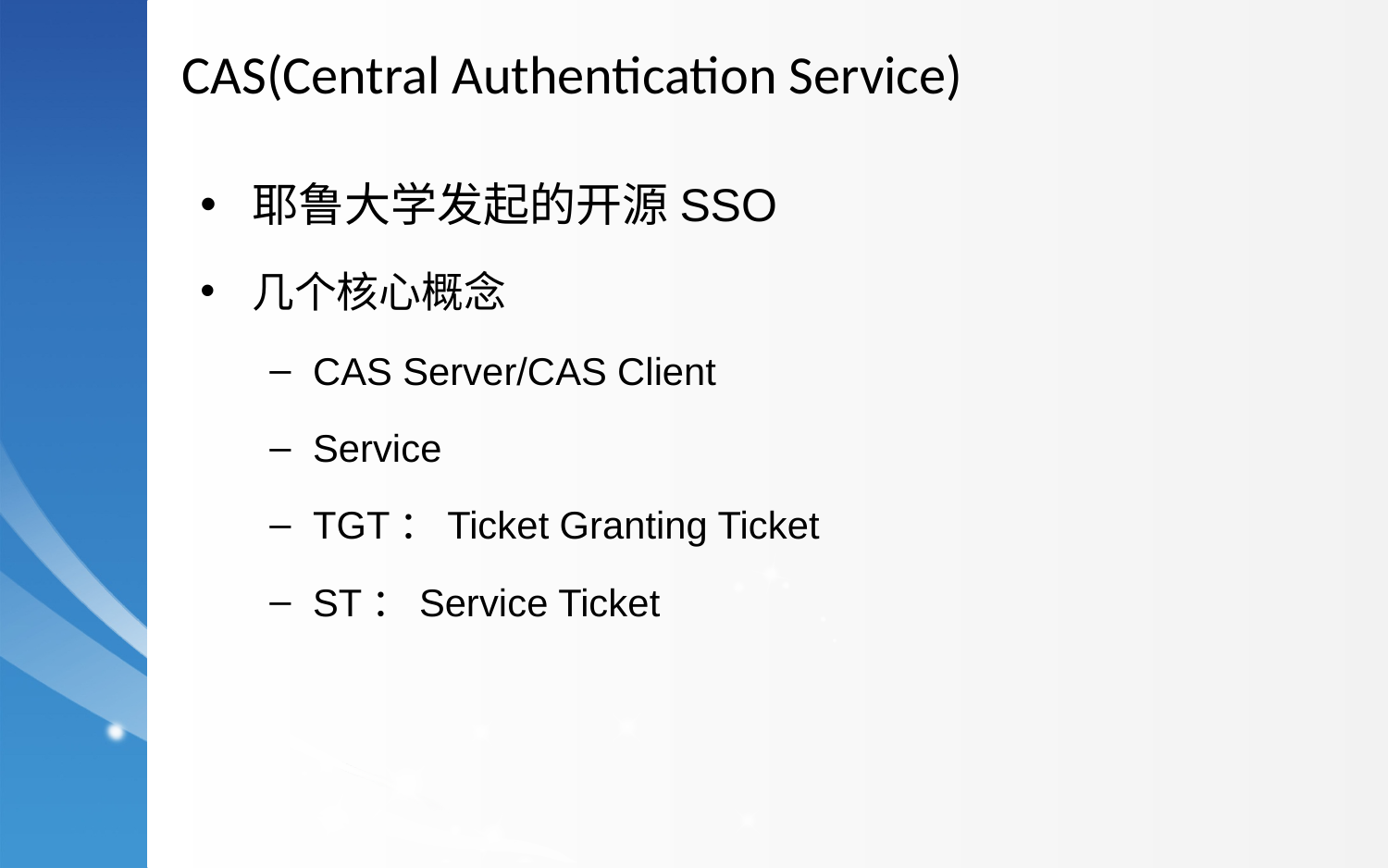

CAS(Central Authentication Service)
耶鲁大学发起的开源SSO
几个核心概念
CAS Server/CAS Client
Service
TGT：Ticket Granting Ticket
ST：Service Ticket